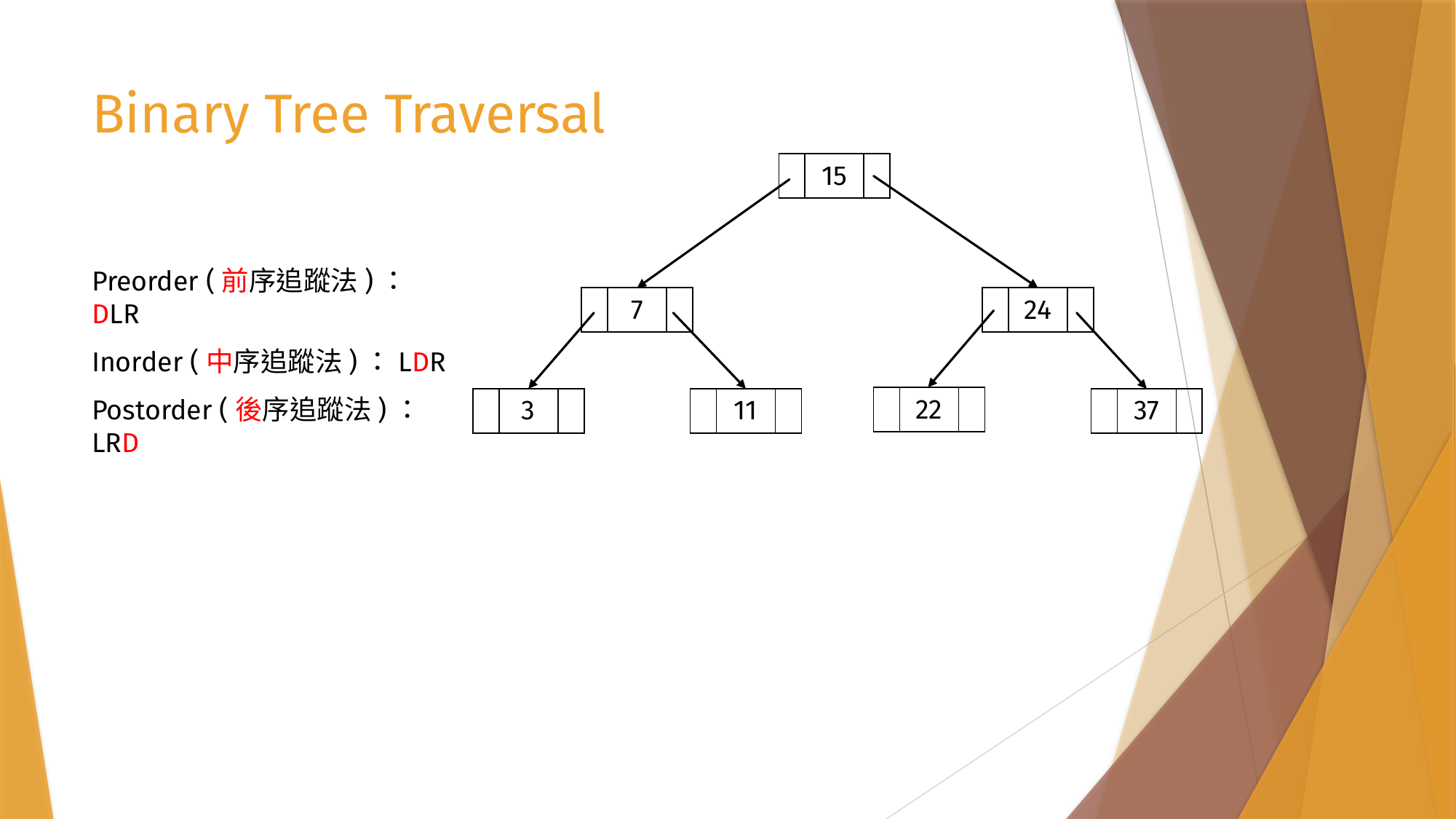

# Binary Tree Traversal
|  | 15 |  |
| --- | --- | --- |
Preorder (前序追蹤法)：DLR
Inorder (中序追蹤法)：LDR
Postorder (後序追蹤法)：LRD
|  | 7 |  |
| --- | --- | --- |
|  | 24 |  |
| --- | --- | --- |
|  | 22 |  |
| --- | --- | --- |
|  | 3 |  |
| --- | --- | --- |
|  | 11 |  |
| --- | --- | --- |
|  | 37 |  |
| --- | --- | --- |